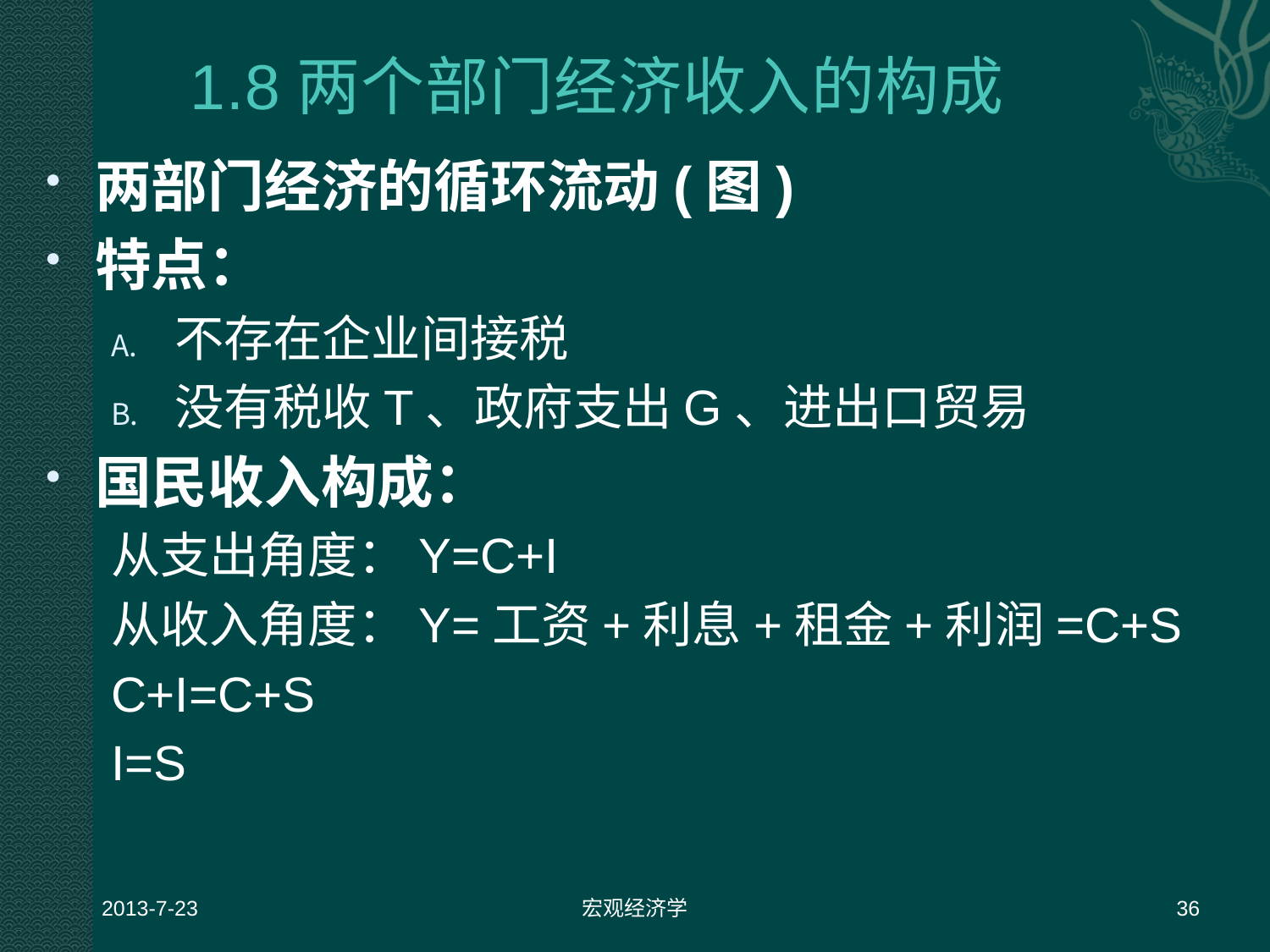

# 1.8两个部门经济收入的构成
两部门经济的循环流动(图)
特点：
不存在企业间接税
没有税收T、政府支出G、进出口贸易
国民收入构成：
从支出角度：Y=C+I
从收入角度：Y=工资+利息+租金+利润=C+S
C+I=C+S
I=S
2013-7-23
宏观经济学
36